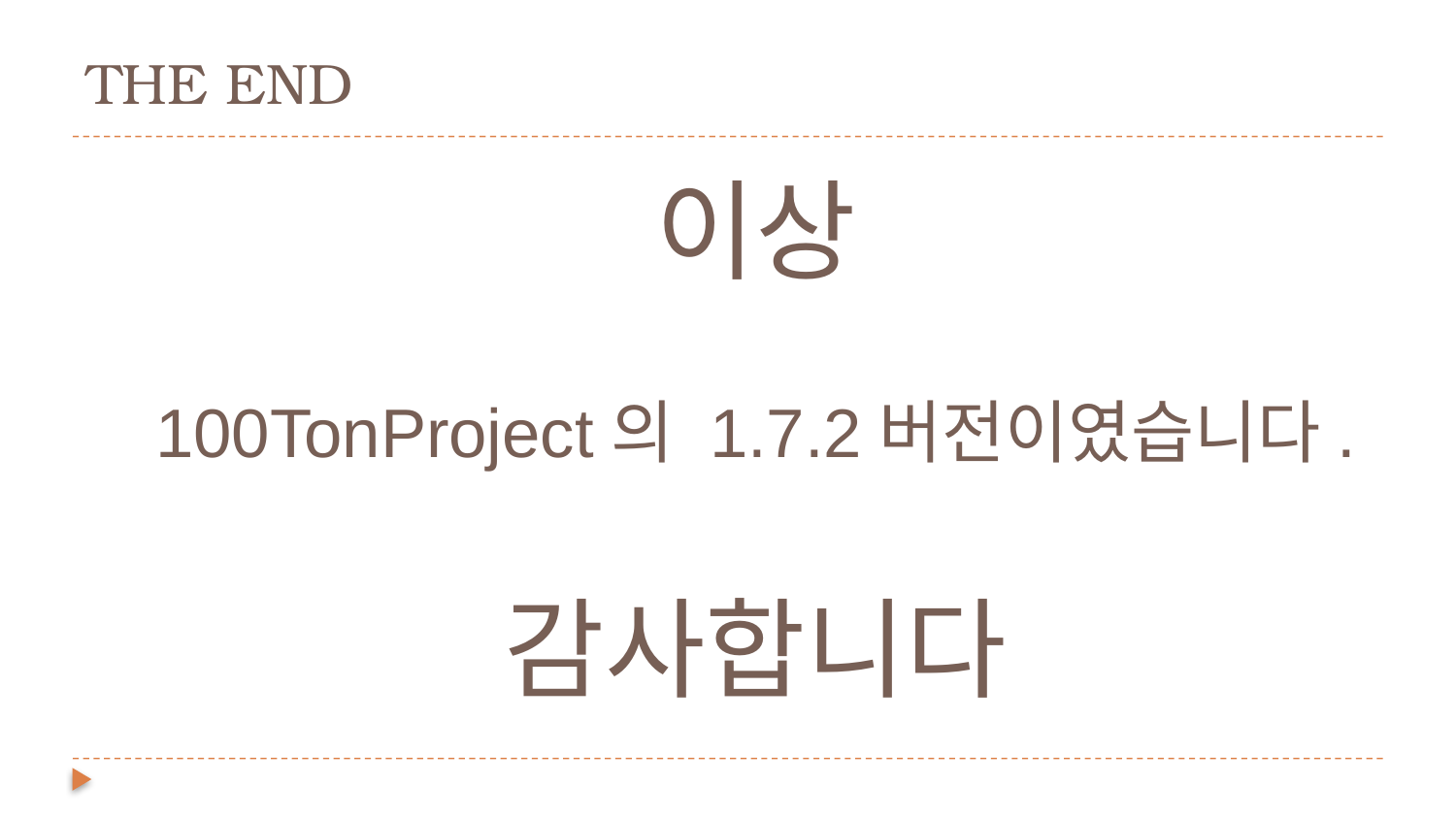

# THE END
이상
100TonProject의 1.7.2버전이였습니다.
감사합니다